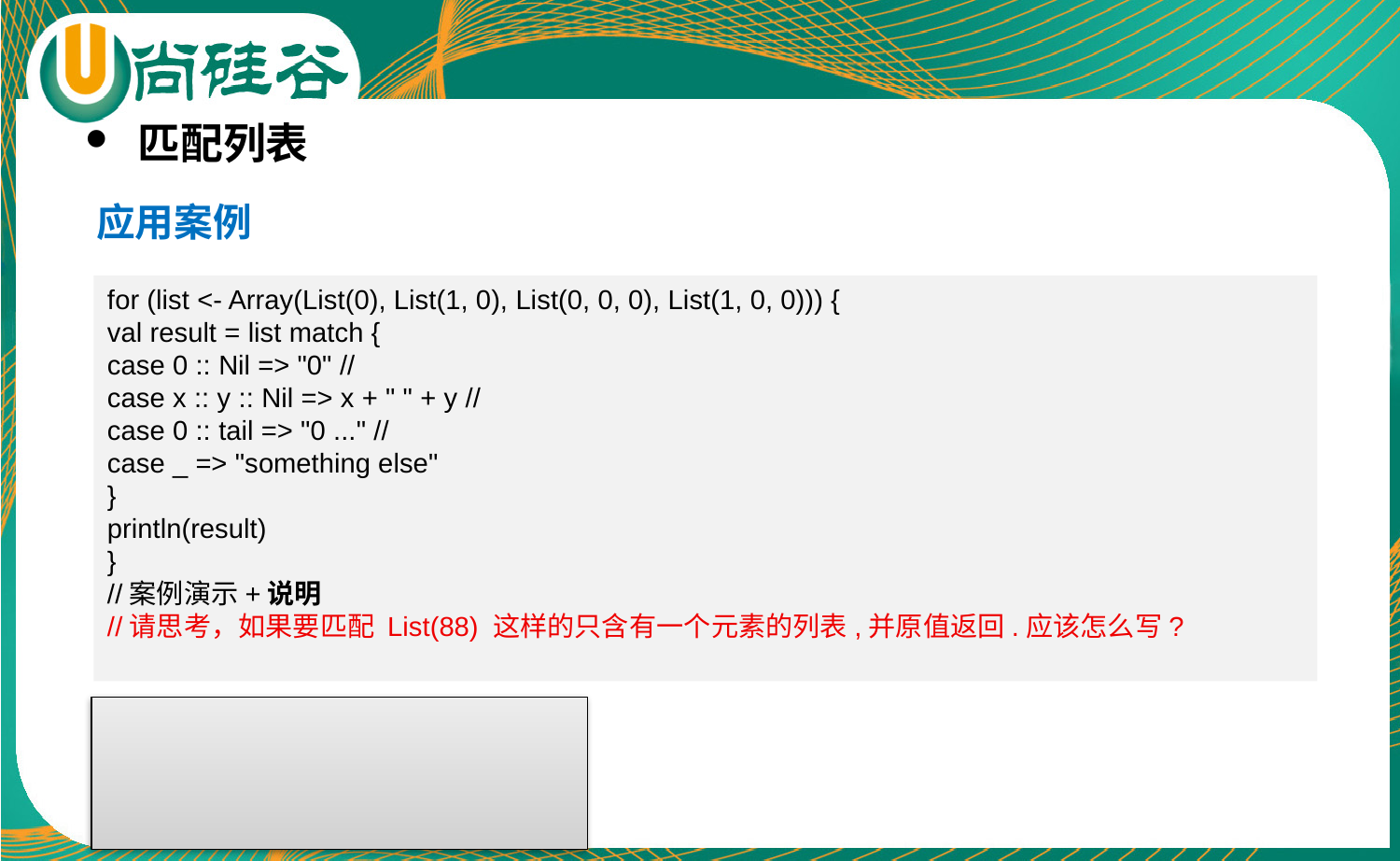

匹配列表

应用案例

for (list <- Array(List(0), List(1, 0), List(0, 0, 0), List(1, 0, 0))) {
val result = list match {
case 0 :: Nil => "0" //
case x :: y :: Nil => x + " " + y //
case 0 :: tail => "0 ..." //
case _ => "something else"
}
println(result)
}
//案例演示+说明
//请思考，如果要匹配 List(88) 这样的只含有一个元素的列表,并原值返回.应该怎么写?

case x :: Nil => {
  println("匹配到" + (x::Nil))
  x :: Nil //直接返回
}